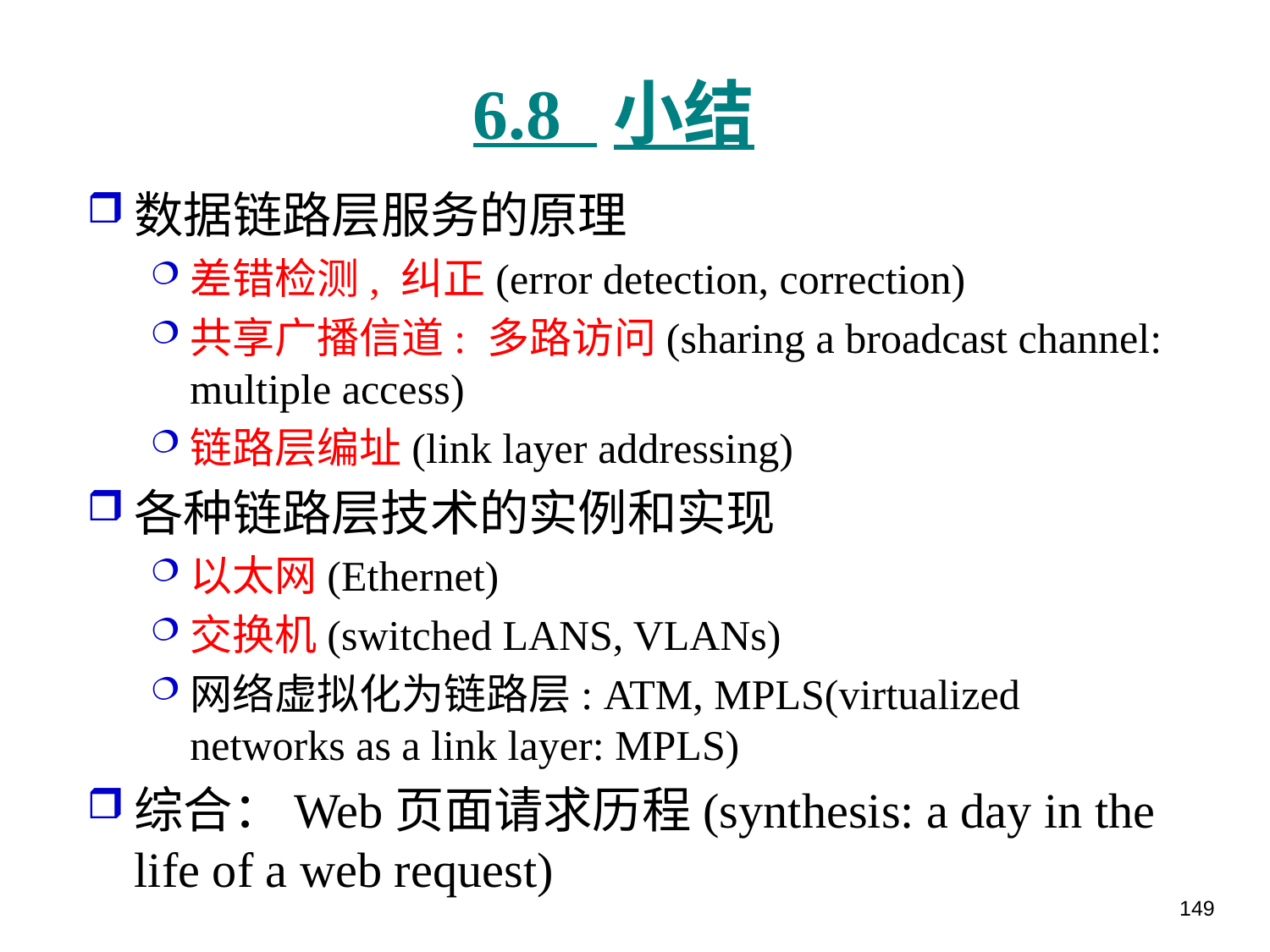

# 6.8  小结
数据链路层服务的原理
差错检测, 纠正(error detection, correction)
共享广播信道: 多路访问(sharing a broadcast channel: multiple access)
链路层编址(link layer addressing)
各种链路层技术的实例和实现
以太网(Ethernet)
交换机(switched LANS, VLANs)
网络虚拟化为链路层: ATM, MPLS(virtualized networks as a link layer: MPLS)
综合：Web页面请求历程(synthesis: a day in the life of a web request)
149